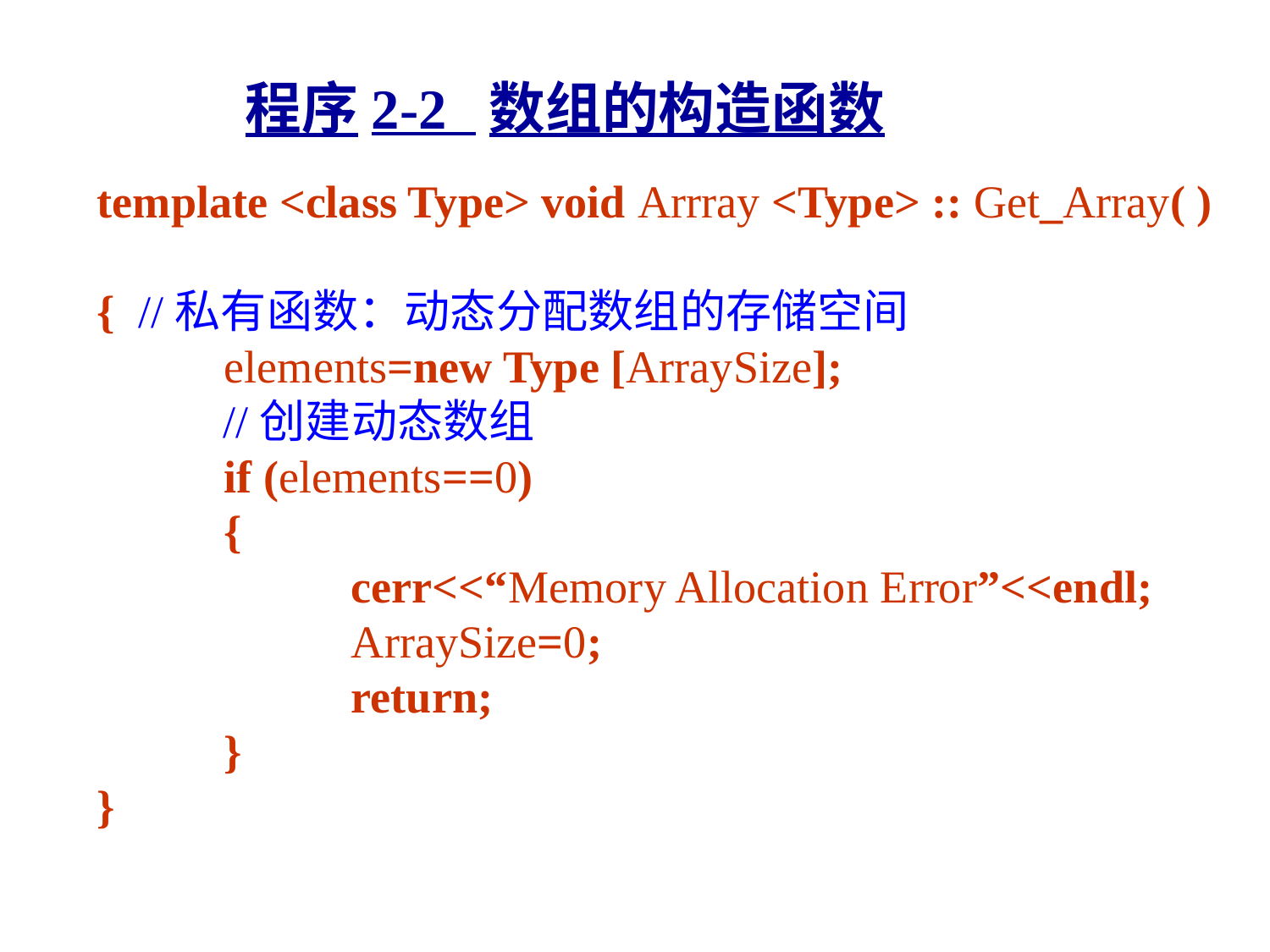

程序2-2  数组的构造函数
template <class Type> void Arrray <Type> :: Get_Array( )
{  //私有函数：动态分配数组的存储空间
	elements=new Type [ArraySize];
           //创建动态数组
	if (elements==0)
	{
		cerr<<“Memory Allocation Error”<<endl;
		ArraySize=0;
		return;
	}
}
10